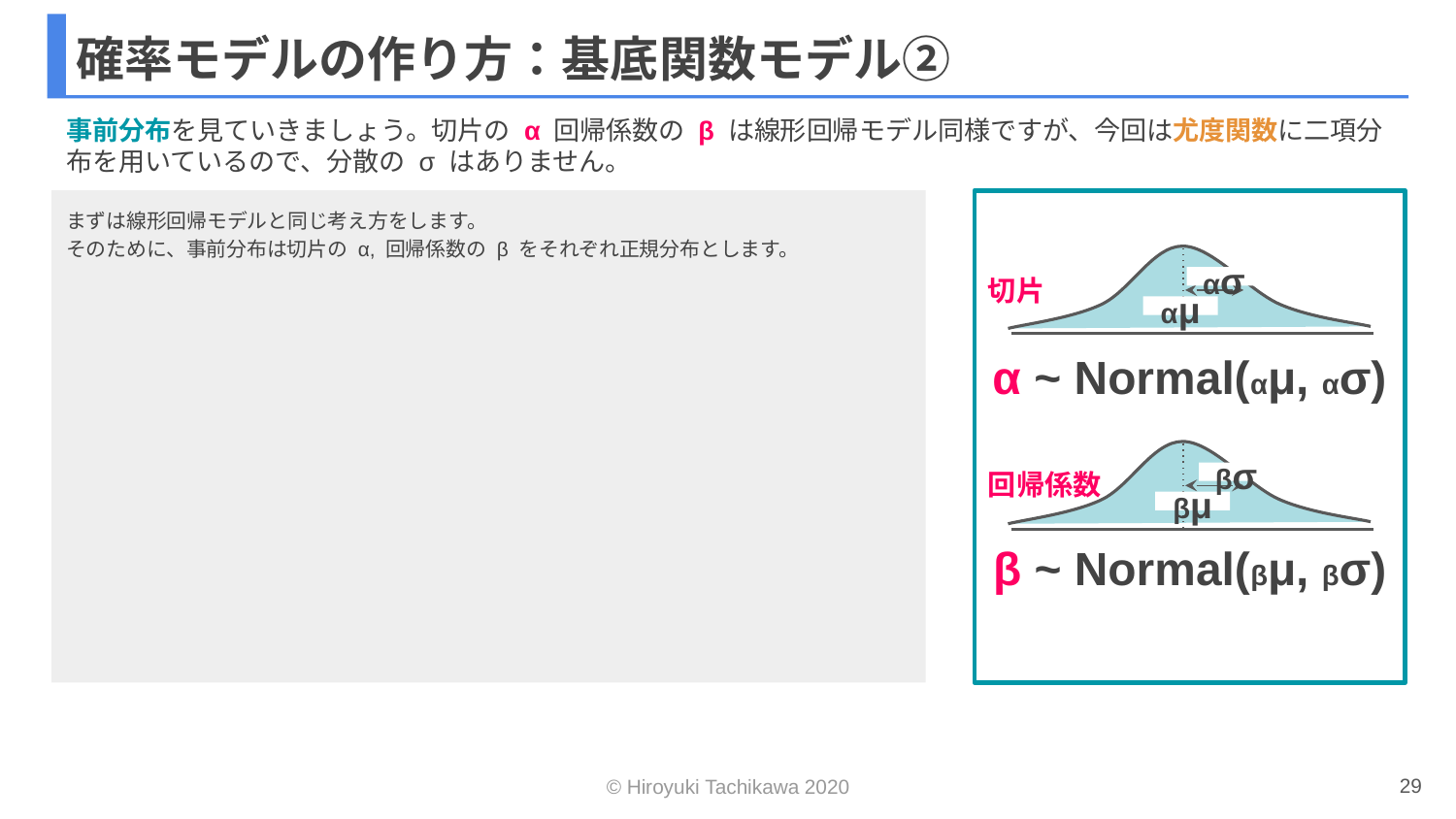

# 確率モデルの作り方：基底関数モデル②
事前分布を見ていきましょう。切片の α 回帰係数の β は線形回帰モデル同様ですが、今回は尤度関数に二項分布を用いているので、分散の σ はありません。
まずは線形回帰モデルと同じ考え方をします。
そのために、事前分布は切片の α, 回帰係数の β をそれぞれ正規分布とします。

ασ
切片
αμ
α ~ Normal(αμ, ασ)

βσ
回帰係数
βμ
β ~ Normal(βμ, βσ)
29